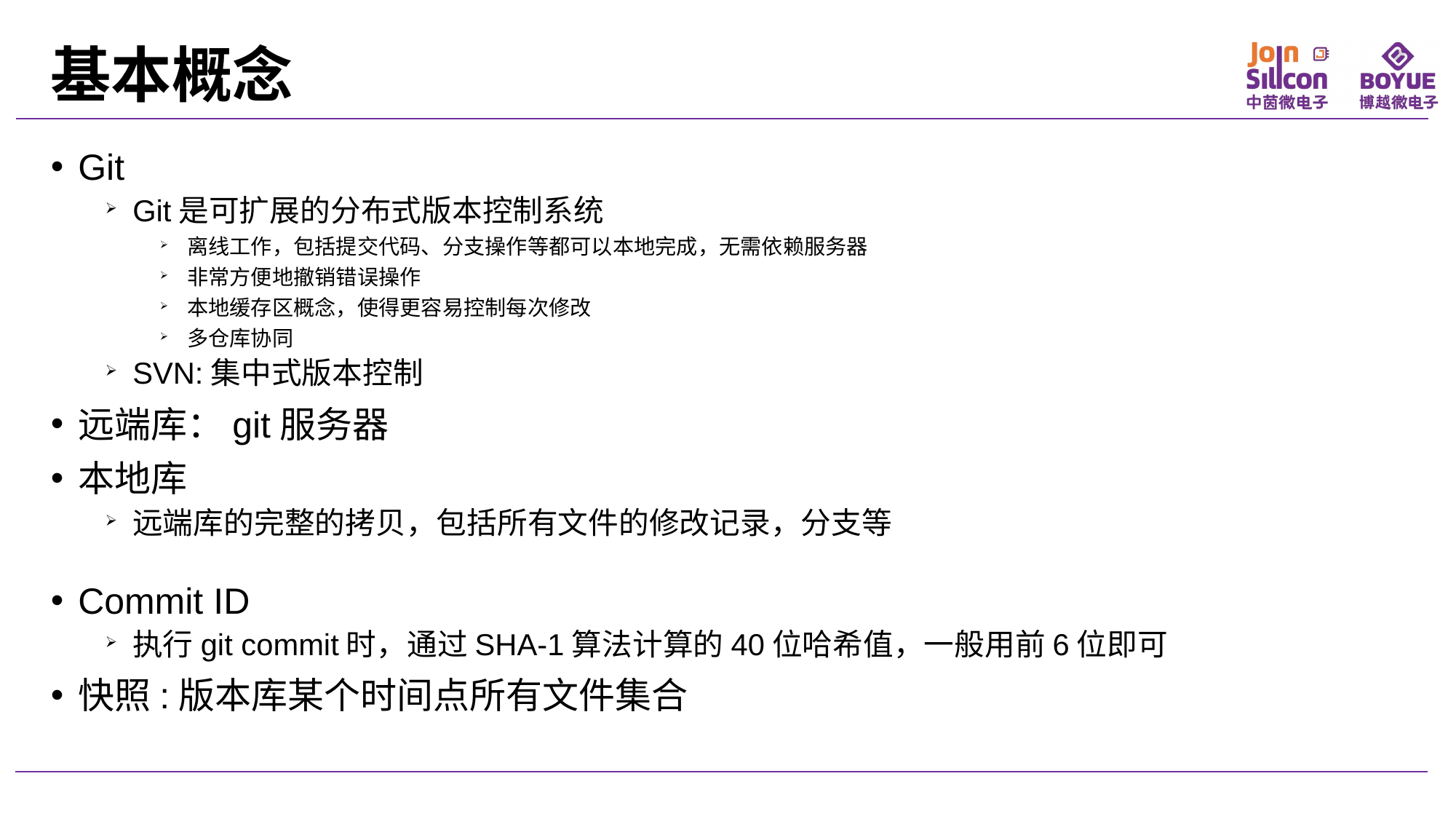

基本概念
Git
Git是可扩展的分布式版本控制系统
离线工作，包括提交代码、分支操作等都可以本地完成，无需依赖服务器
非常方便地撤销错误操作
本地缓存区概念，使得更容易控制每次修改
多仓库协同
SVN:集中式版本控制
远端库：git服务器
本地库
远端库的完整的拷贝，包括所有文件的修改记录，分支等
Commit ID
执行git commit时，通过SHA-1算法计算的40位哈希值，一般用前6位即可
快照:版本库某个时间点所有文件集合